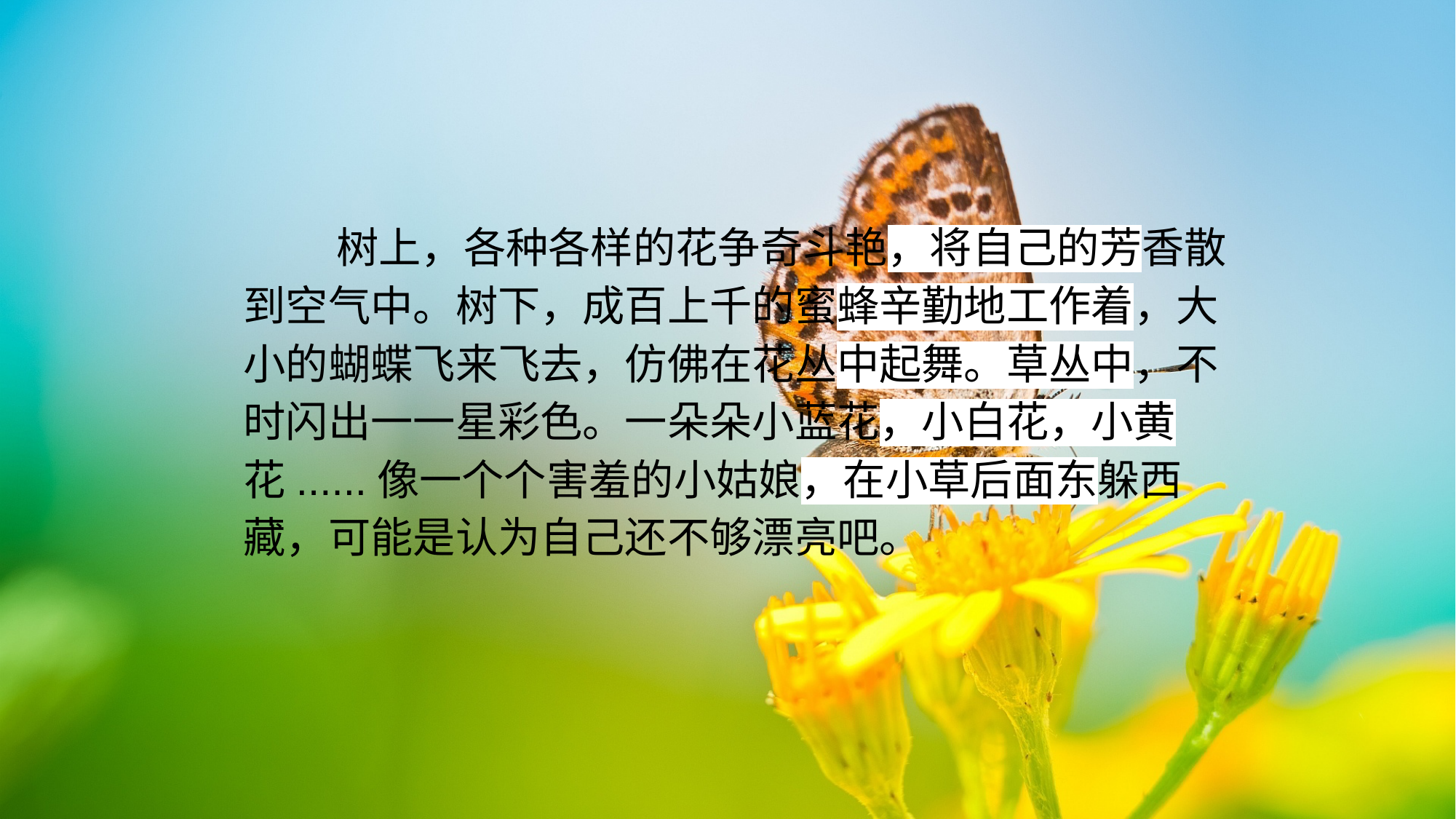

树上，各种各样的花争奇斗艳，将自己的芳香散到空气中。树下，成百上千的蜜蜂辛勤地工作着，大小的蝴蝶飞来飞去，仿佛在花丛中起舞。草丛中，不时闪出一一星彩色。一朵朵小蓝花，小白花，小黄花......像一个个害羞的小姑娘，在小草后面东躲西藏，可能是认为自己还不够漂亮吧。